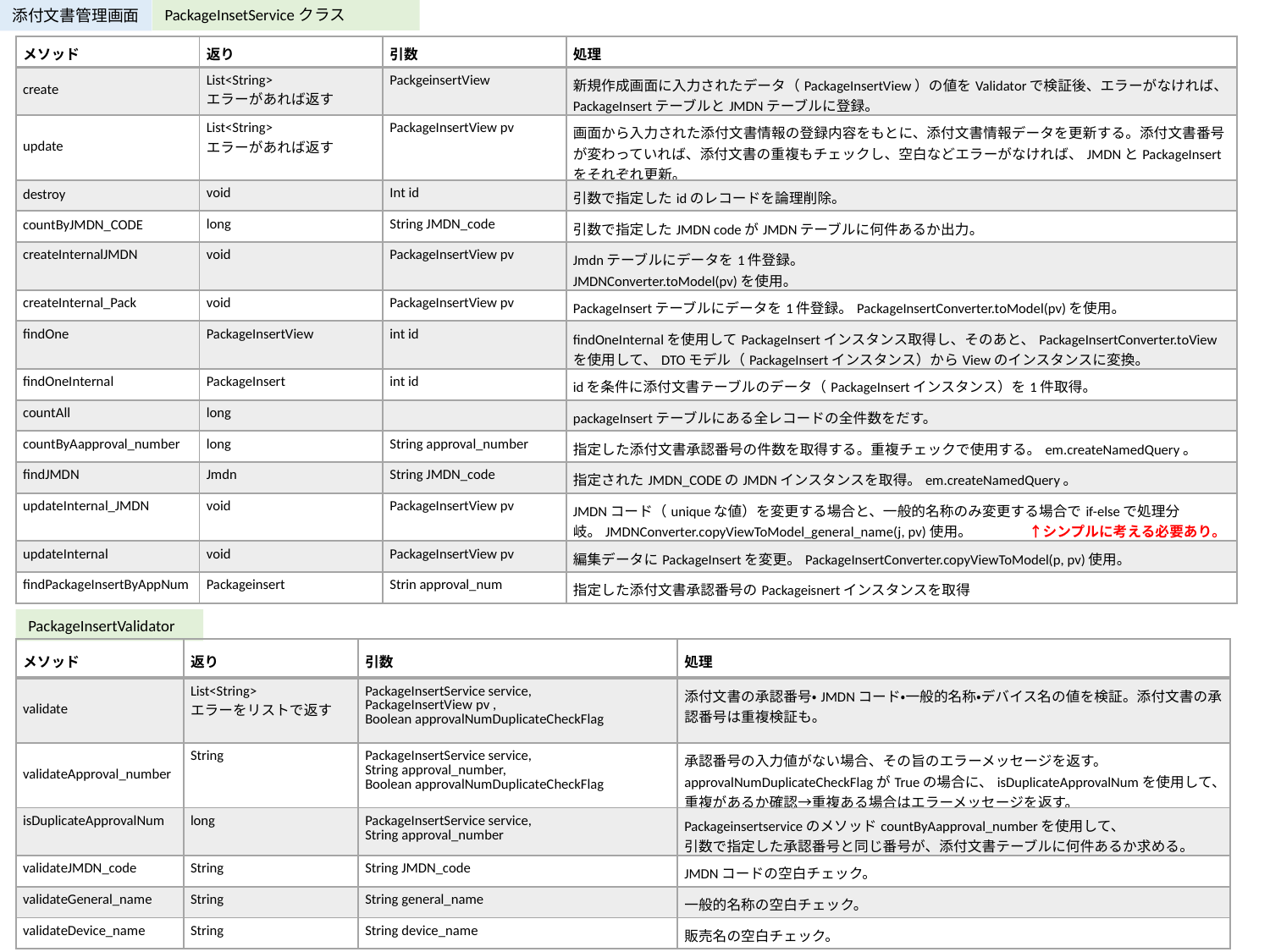

PackageInsetServiceクラス
添付文書管理画面
| メソッド | 返り | 引数 | 処理 |
| --- | --- | --- | --- |
| create | List<String> エラーがあれば返す | PackgeinsertView | 新規作成画面に入力されたデータ（PackageInsertView）の値をValidatorで検証後、エラーがなければ、PackageInsertテーブルとJMDNテーブルに登録。 |
| update | List<String> エラーがあれば返す | PackageInsertView pv | 画面から入力された添付文書情報の登録内容をもとに、添付文書情報データを更新する。添付文書番号が変わっていれば、添付文書の重複もチェックし、空白などエラーがなければ、JMDNとPackageInsertをそれぞれ更新。 |
| destroy | void | Int id | 引数で指定したidのレコードを論理削除。 |
| countByJMDN\_CODE | long | String JMDN\_code | 引数で指定したJMDN codeがJMDNテーブルに何件あるか出力。 |
| createInternalJMDN | void | PackageInsertView pv | Jmdnテーブルにデータを1件登録。 JMDNConverter.toModel(pv)を使用。 |
| createInternal\_Pack | void | PackageInsertView pv | PackageInsertテーブルにデータを1件登録。PackageInsertConverter.toModel(pv)を使用。 |
| findOne | PackageInsertView | int id | findOneInternalを使用してPackageInsertインスタンス取得し、そのあと、PackageInsertConverter.toViewを使用して、DTOモデル（PackageInsertインスタンス）からViewのインスタンスに変換。 |
| findOneInternal | PackageInsert | int id | idを条件に添付文書テーブルのデータ（PackageInsertインスタンス）を1件取得。 |
| countAll | long |  | packageInsertテーブルにある全レコードの全件数をだす。 |
| countByAapproval\_number | long | String approval\_number | 指定した添付文書承認番号の件数を取得する。重複チェックで使用する。em.createNamedQuery。 |
| findJMDN | Jmdn | String JMDN\_code | 指定されたJMDN\_CODEのJMDNインスタンスを取得。em.createNamedQuery。 |
| updateInternal\_JMDN | void | PackageInsertView pv | JMDNコード（uniqueな値）を変更する場合と、一般的名称のみ変更する場合でif-elseで処理分岐。JMDNConverter.copyViewToModel\_general\_name(j, pv)使用。　　　　↑シンプルに考える必要あり。 |
| updateInternal | void | PackageInsertView pv | 編集データにPackageInsertを変更。PackageInsertConverter.copyViewToModel(p, pv)使用。 |
| findPackageInsertByAppNum | Packageinsert | Strin approval\_num | 指定した添付文書承認番号のPackageisnertインスタンスを取得 |
PackageInsertValidator
| メソッド | 返り | 引数 | 処理 |
| --- | --- | --- | --- |
| validate | List<String> エラーをリストで返す | PackageInsertService service, PackageInsertView pv , Boolean approvalNumDuplicateCheckFlag | 添付文書の承認番号・JMDNコード・一般的名称・デバイス名の値を検証。添付文書の承認番号は重複検証も。 |
| validateApproval\_number | String | PackageInsertService service, String approval\_number, Boolean approvalNumDuplicateCheckFlag | 承認番号の入力値がない場合、その旨のエラーメッセージを返す。 approvalNumDuplicateCheckFlagがTrueの場合に、isDuplicateApprovalNumを使用して、重複があるか確認→重複ある場合はエラーメッセージを返す。 |
| isDuplicateApprovalNum | long | PackageInsertService service, String approval\_number | PackageinsertserviceのメソッドcountByAapproval\_numberを使用して、 引数で指定した承認番号と同じ番号が、添付文書テーブルに何件あるか求める。 |
| validateJMDN\_code | String | String JMDN\_code | JMDNコードの空白チェック。 |
| validateGeneral\_name | String | String general\_name | 一般的名称の空白チェック。 |
| validateDevice\_name | String | String device\_name | 販売名の空白チェック。 |